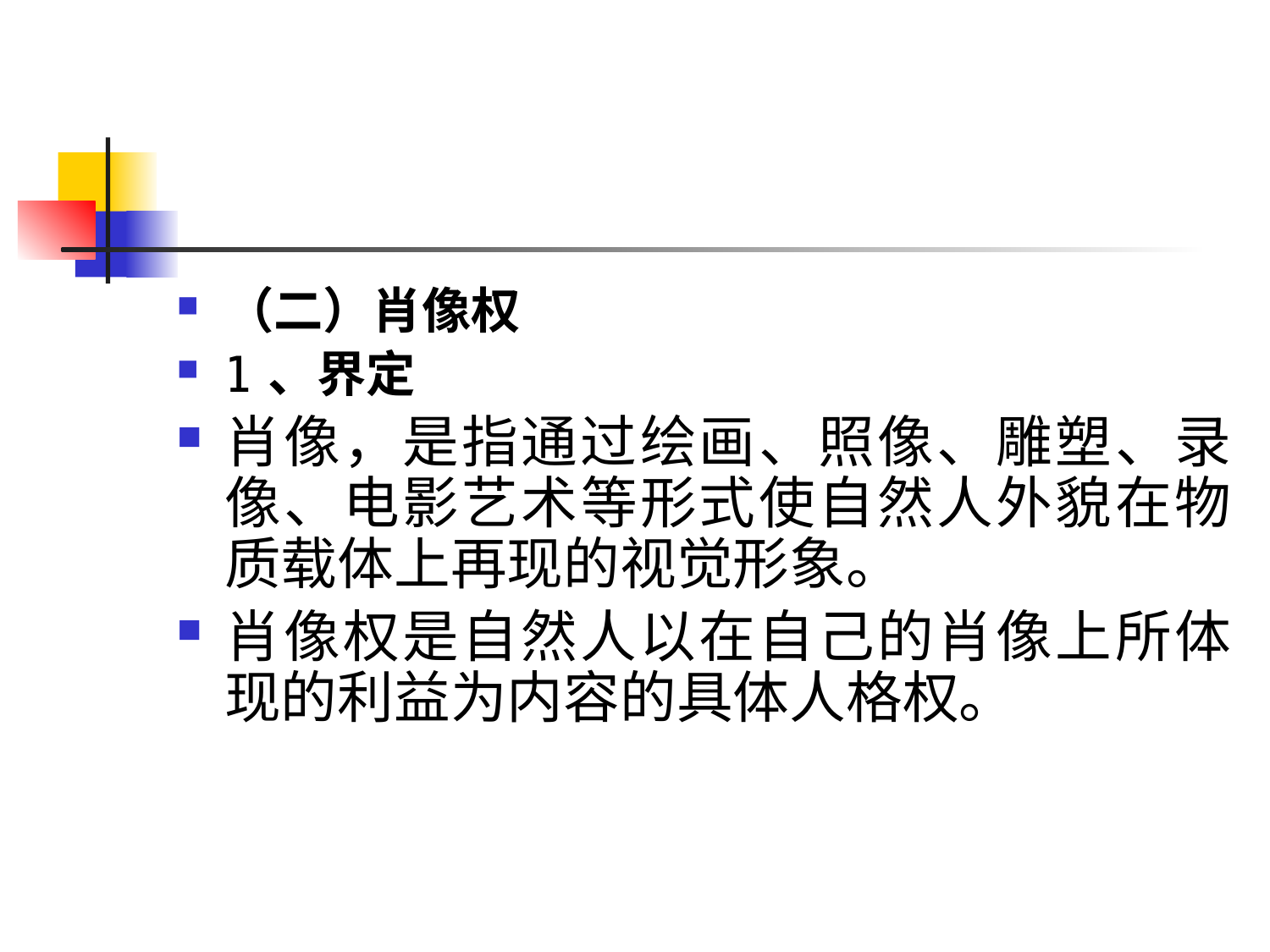

#
（二）肖像权
1、界定
肖像，是指通过绘画、照像、雕塑、录像、电影艺术等形式使自然人外貌在物质载体上再现的视觉形象。
肖像权是自然人以在自己的肖像上所体现的利益为内容的具体人格权。